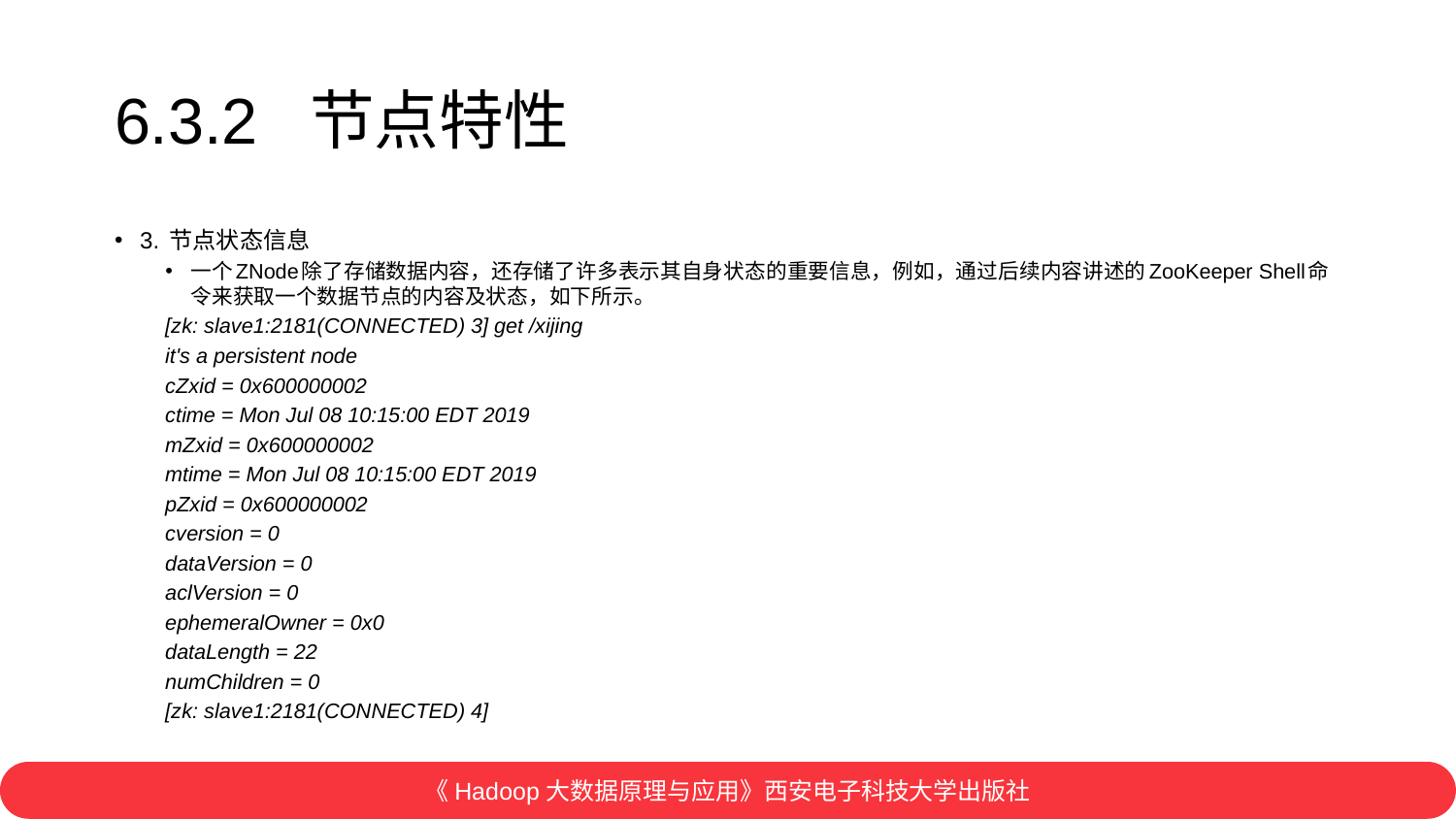

# 6.3.2  节点特性
3. 节点状态信息
一个ZNode除了存储数据内容，还存储了许多表示其自身状态的重要信息，例如，通过后续内容讲述的ZooKeeper Shell命令来获取一个数据节点的内容及状态，如下所示。
[zk: slave1:2181(CONNECTED) 3] get /xijing
it's a persistent node
cZxid = 0x600000002
ctime = Mon Jul 08 10:15:00 EDT 2019
mZxid = 0x600000002
mtime = Mon Jul 08 10:15:00 EDT 2019
pZxid = 0x600000002
cversion = 0
dataVersion = 0
aclVersion = 0
ephemeralOwner = 0x0
dataLength = 22
numChildren = 0
[zk: slave1:2181(CONNECTED) 4]